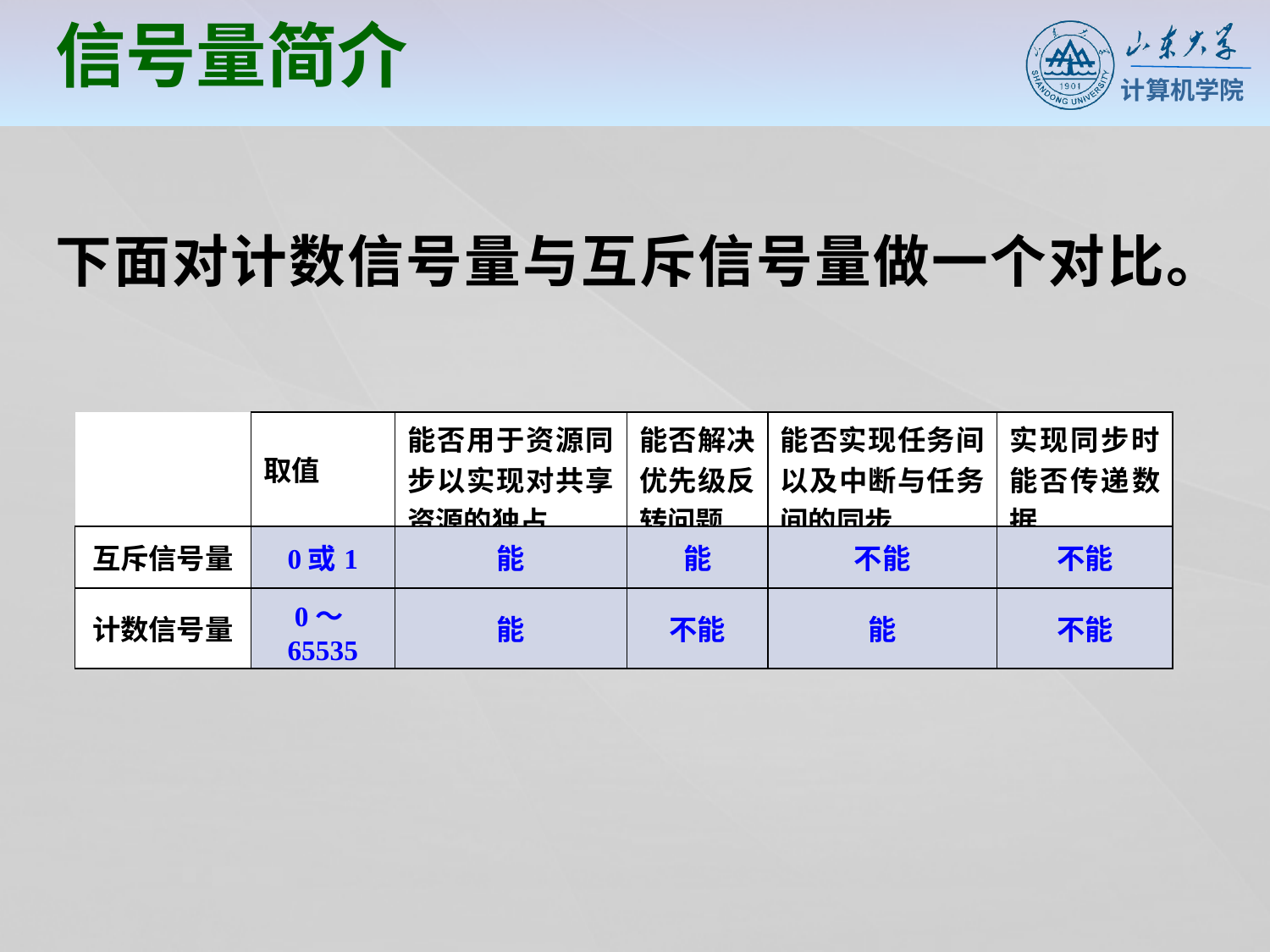

信号量简介
下面对计数信号量与互斥信号量做一个对比。
|  | 取值 | 能否用于资源同步以实现对共享资源的独占 | 能否解决优先级反转问题 | 能否实现任务间以及中断与任务间的同步 | 实现同步时能否传递数据 |
| --- | --- | --- | --- | --- | --- |
| 互斥信号量 | 0或1 | 能 | 能 | 不能 | 不能 |
| 计数信号量 | 0～65535 | 能 | 不能 | 能 | 不能 |